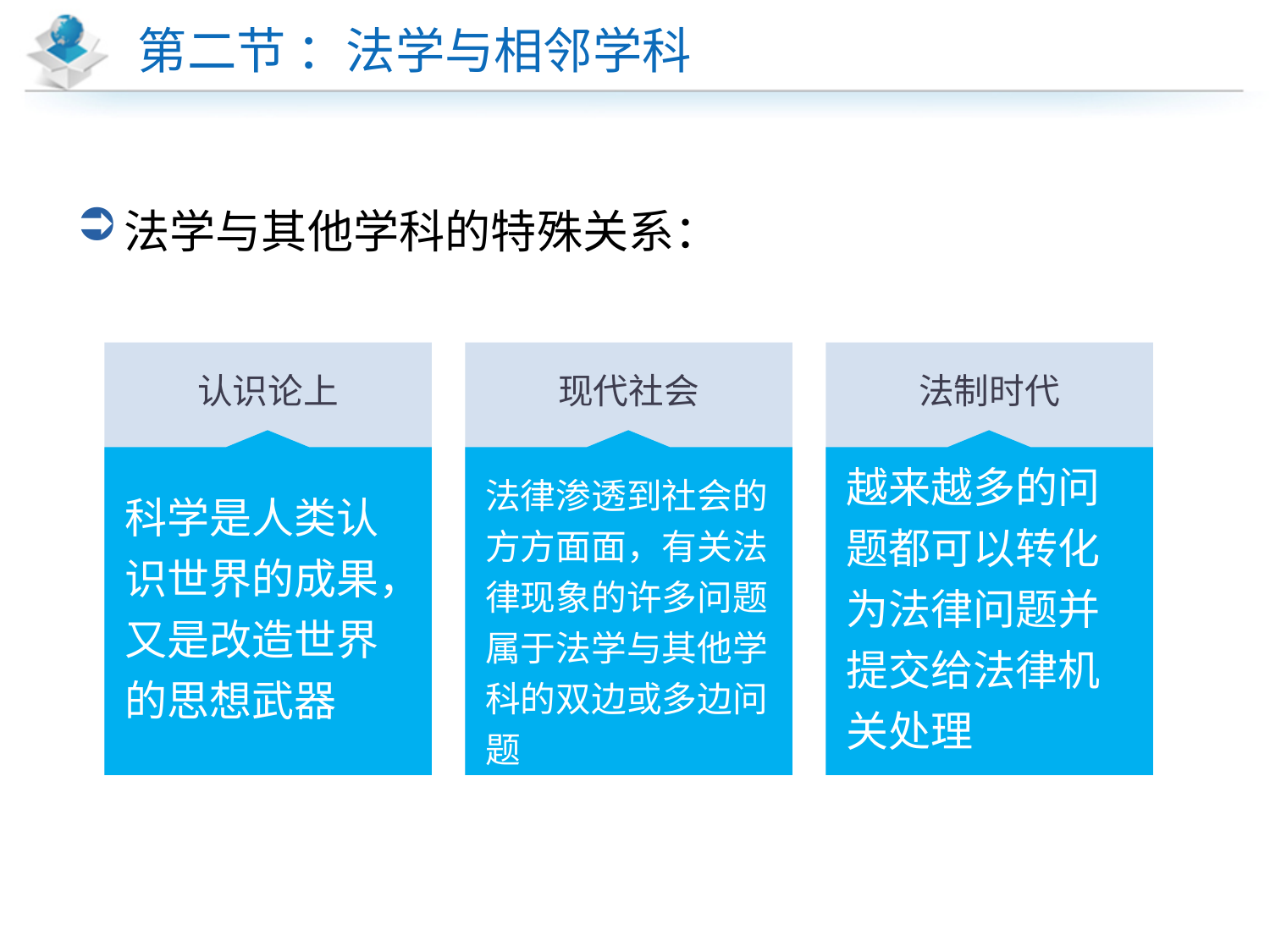

# 第二节 ：法学与相邻学科
法学与其他学科的特殊关系：

认识论上
科学是人类认识世界的成果，又是改造世界的思想武器

现代社会

法律渗透到社会的方方面面，有关法律现象的许多问题属于法学与其他学科的双边或多边问题

法制时代
越来越多的问题都可以转化为法律问题并提交给法律机关处理